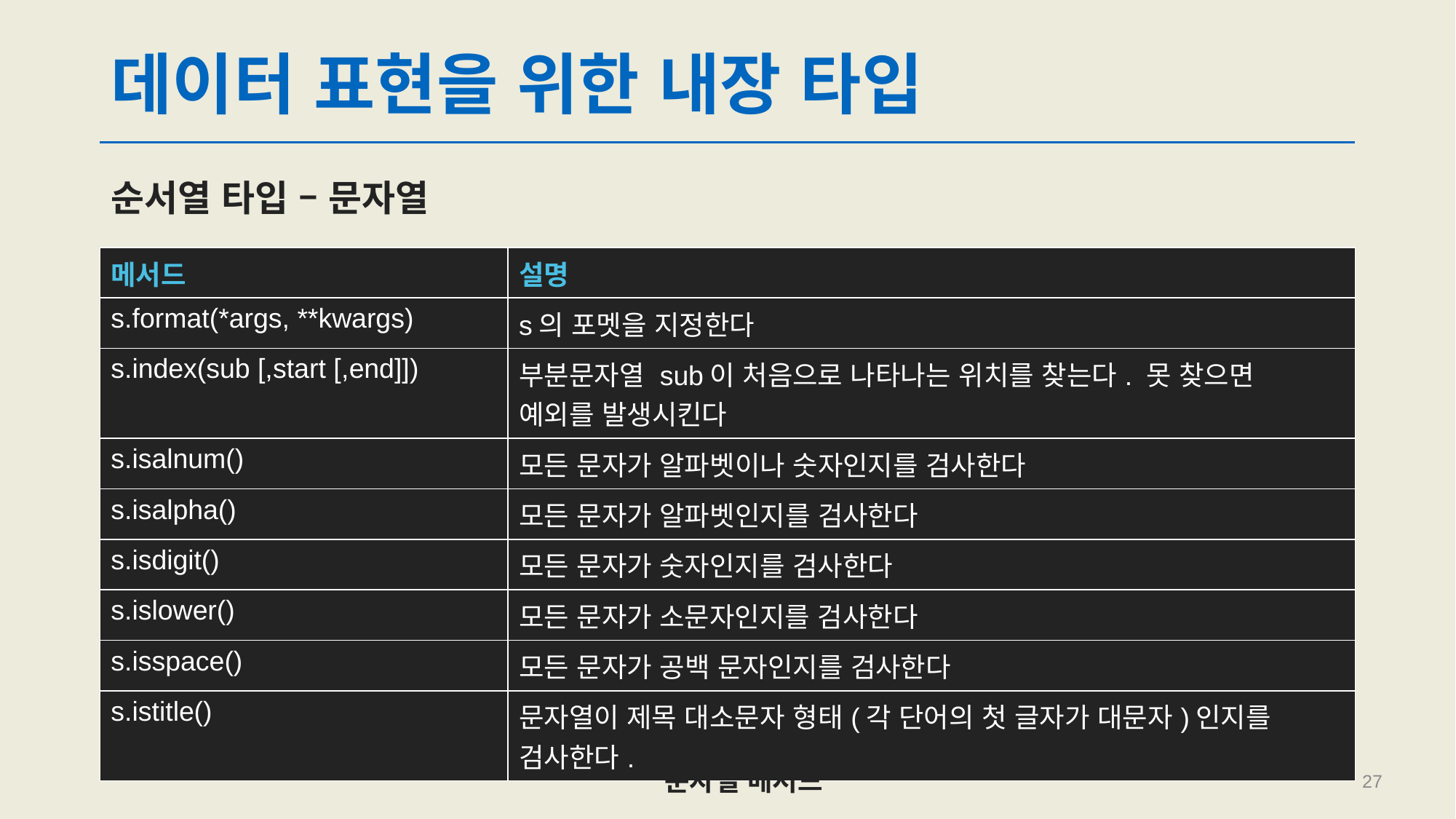

# 데이터 표현을 위한 내장 타입
순서열 타입 – 문자열
| 메서드 | 설명 |
| --- | --- |
| s.format(\*args, \*\*kwargs) | s의 포멧을 지정한다 |
| s.index(sub [,start [,end]]) | 부분문자열 sub이 처음으로 나타나는 위치를 찾는다. 못 찾으면 예외를 발생시킨다 |
| s.isalnum() | 모든 문자가 알파벳이나 숫자인지를 검사한다 |
| s.isalpha() | 모든 문자가 알파벳인지를 검사한다 |
| s.isdigit() | 모든 문자가 숫자인지를 검사한다 |
| s.islower() | 모든 문자가 소문자인지를 검사한다 |
| s.isspace() | 모든 문자가 공백 문자인지를 검사한다 |
| s.istitle() | 문자열이 제목 대소문자 형태(각 단어의 첫 글자가 대문자)인지를 검사한다. |
문자열 메서드
27